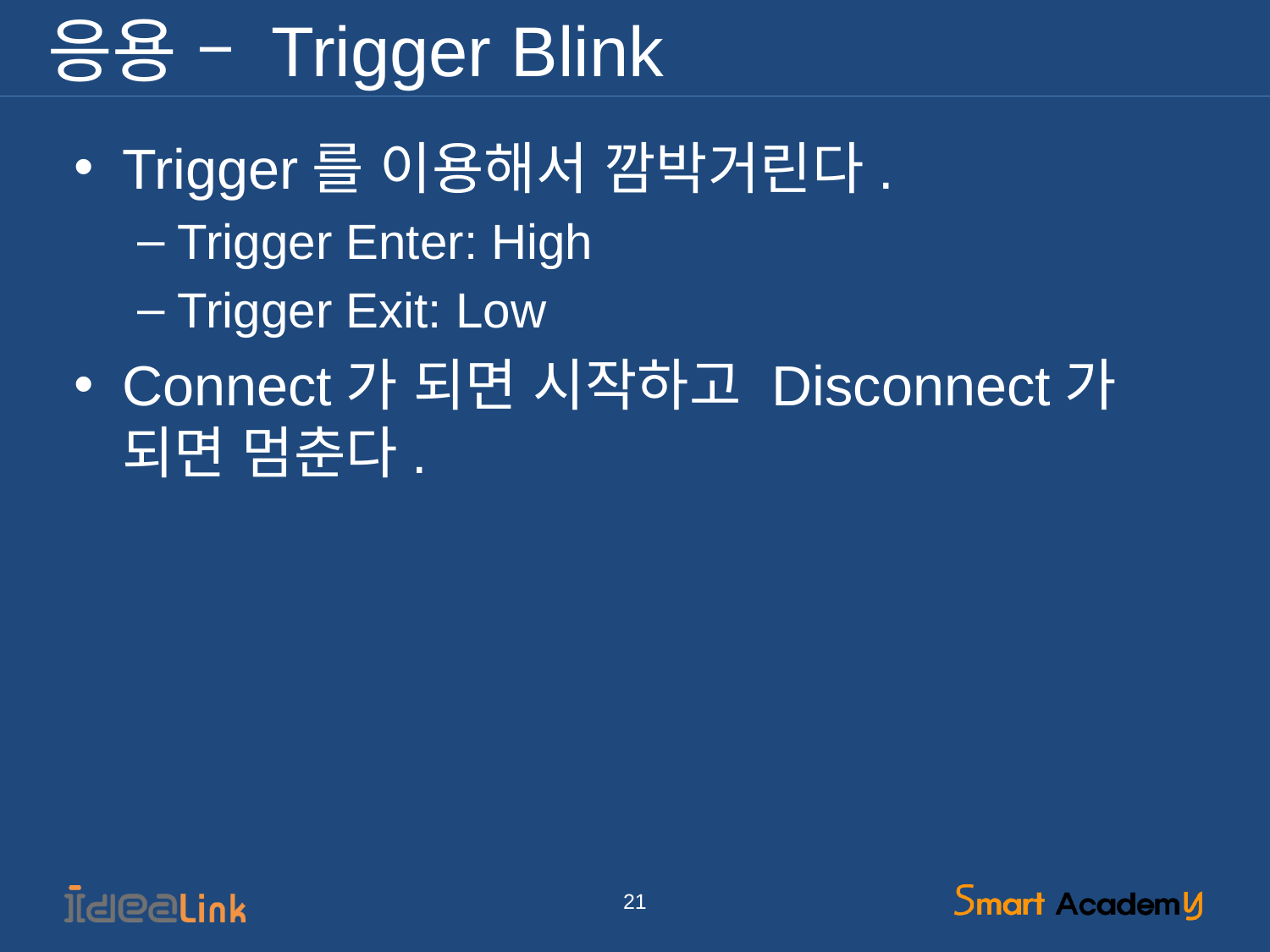

# 응용 – Trigger Blink
Trigger를 이용해서 깜박거린다.
Trigger Enter: High
Trigger Exit: Low
Connect가 되면 시작하고 Disconnect가 되면 멈춘다.
21